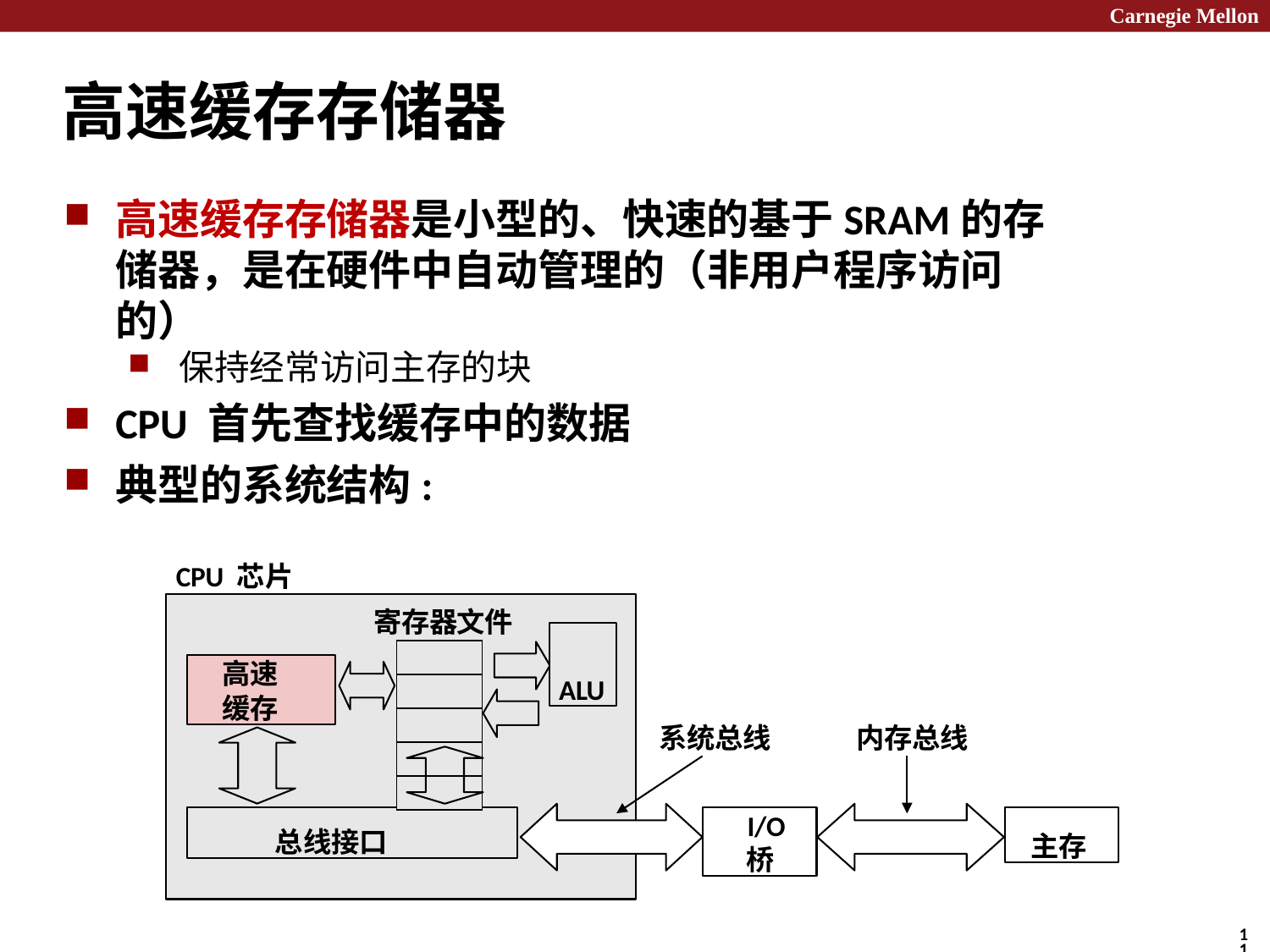

Carnegie Mellon
# 高速缓存存储器
高速缓存存储器是小型的、快速的基于SRAM的存储器，是在硬件中自动管理的（非用户程序访问的）
保持经常访问主存的块
CPU 首先查找缓存中的数据
典型的系统结构:
CPU 芯片

寄存器文件

ALU
|  |
| --- |
|  |
|  |
|  |
|  |

高速
缓存

内存总线
系统总线

主存
总线接口
I/O  桥
11